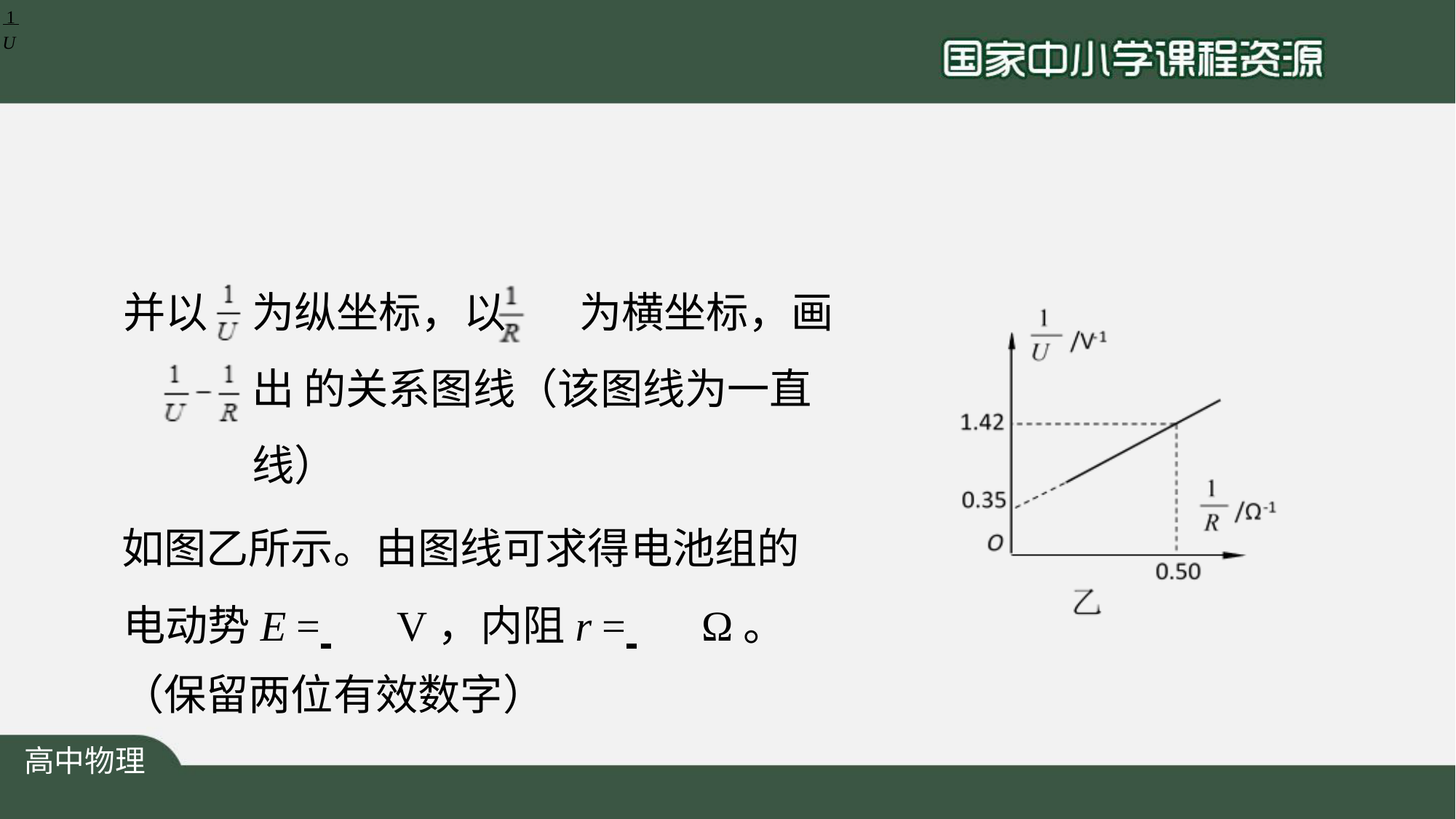

1
U

并以	为纵坐标，以	为横坐标，画出 的关系图线（该图线为一直线）
如图乙所示。由图线可求得电池组的 电动势E = 	V，内阻r = 	Ω。
（保留两位有效数字）

高中物理